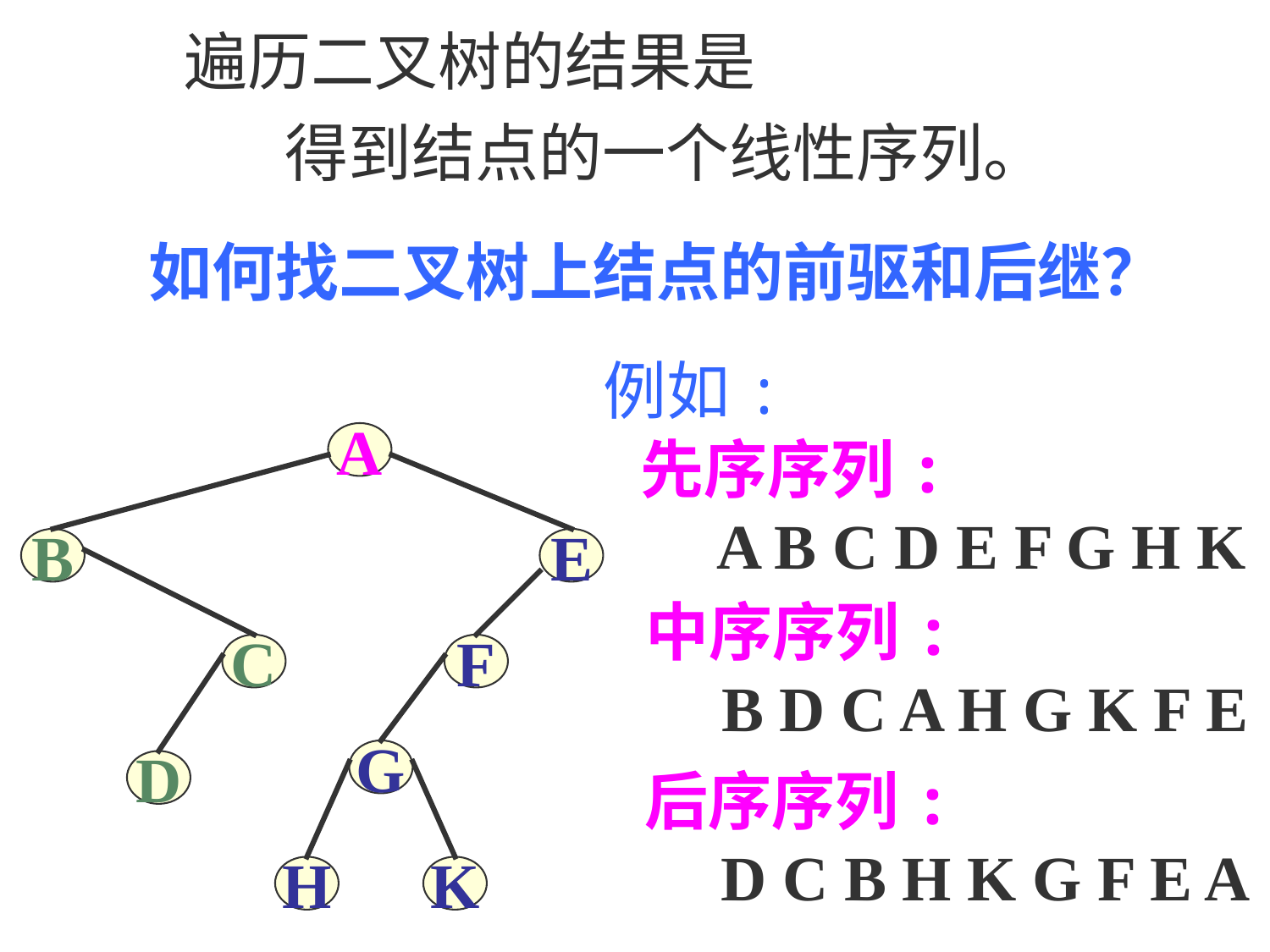

遍历二叉树的结果是
      得到结点的一个线性序列。
  如何找二叉树上结点的前驱和后继？
例如:
A
先序序列:
  A B C D E F G H K

B
E

中序序列:
  B D C A H G K F E
C
F

G
D
后序序列:
  D C B H K G F E A

H
K